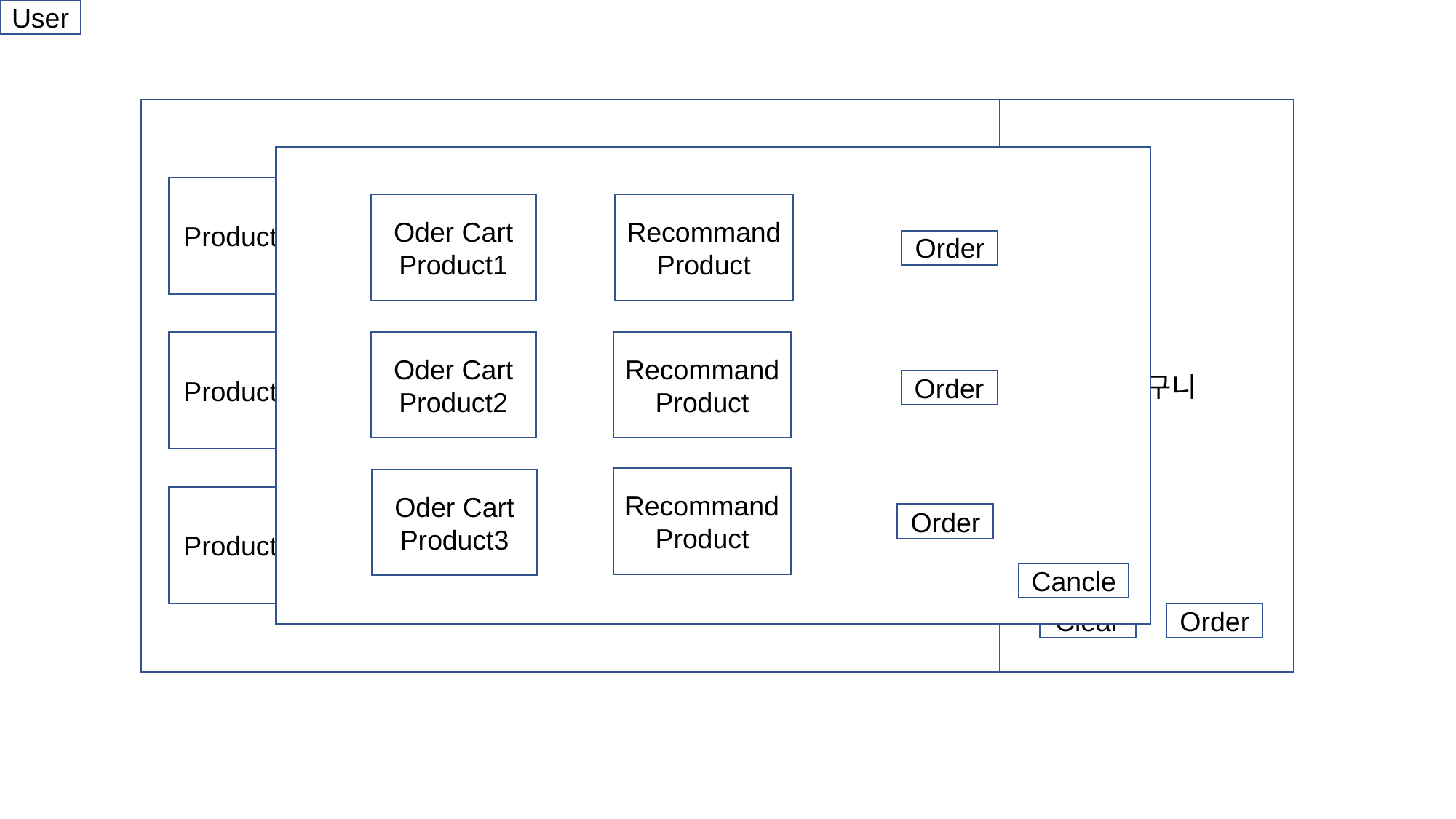

User
장바구니

Product
Product
Product
Product
Product
Recommand
Product
Oder Cart
Product1
Order
Recommand
Product
Oder Cart
Product2
Product
Product
Product
Product
Product
Order
Recommand
Product
Oder Cart
Product3
Product
Product
Product
Product
Product
Order
Cancle
Clear
Order